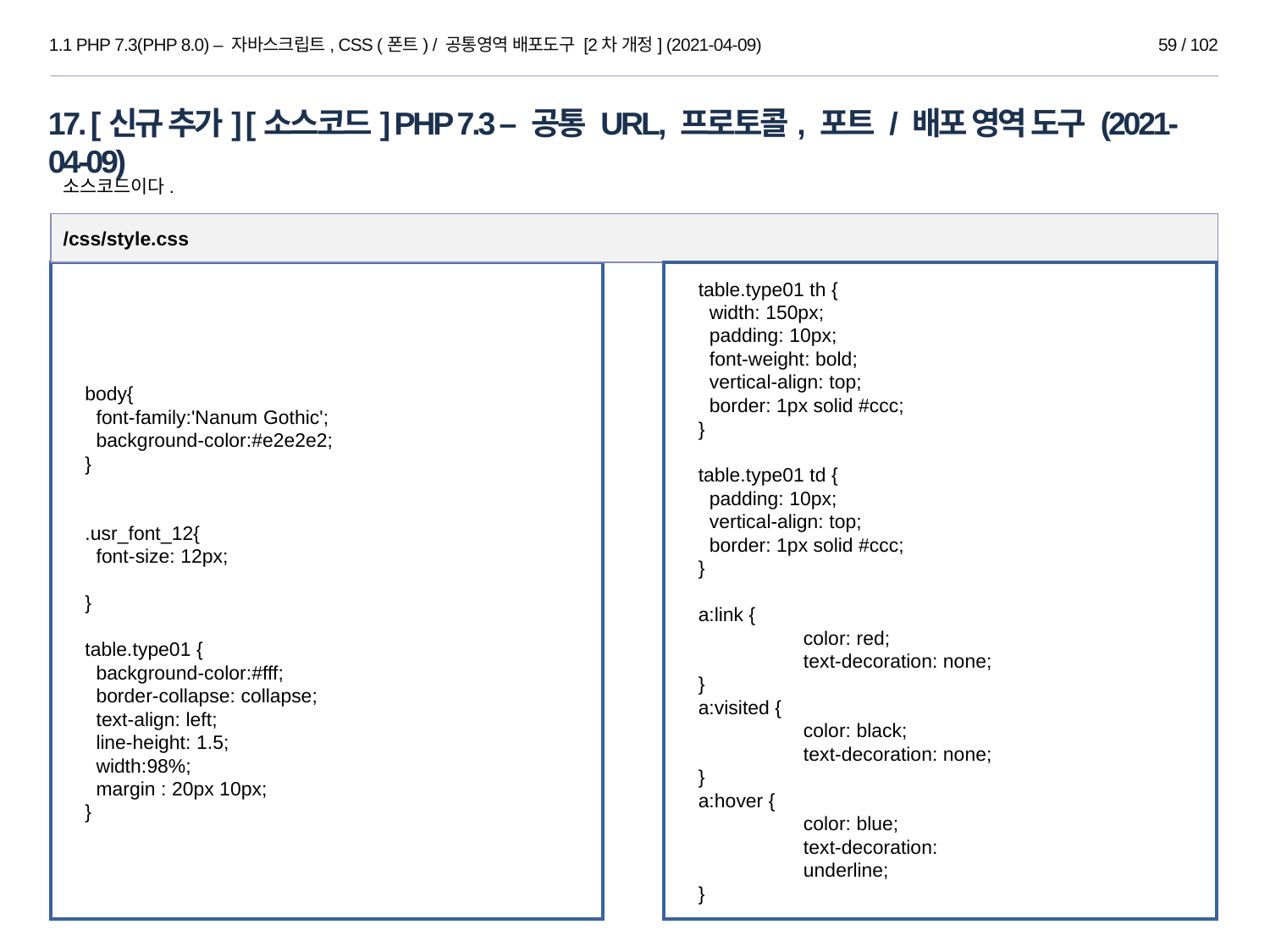

1.1 PHP 7.3(PHP 8.0) – 자바스크립트, CSS (폰트) / 공통영역 배포도구 [2차 개정] (2021-04-09)
59 / 102

17. [신규 추가] [소스코드] PHP 7.3 – 공통 URL, 프로토콜, 포트 / 배포 영역 도구 (2021-04-09)
소스코드이다.
/css/style.css
    table.type01 th {
      width: 150px;
      padding: 10px;
      font-weight: bold;
      vertical-align: top;
      border: 1px solid #ccc;
    }

    table.type01 td {
      padding: 10px;
      vertical-align: top;
      border: 1px solid #ccc;
    }

    a:link {
	color: red;
	text-decoration: none;
    }
    a:visited {
	color: black;
	text-decoration: none;
    }
    a:hover {
	color: blue;
	text-decoration:
	underline;
    }

    body{
      font-family:'Nanum Gothic';
      background-color:#e2e2e2;
    }

    .usr_font_12{
      font-size: 12px;

    }

    table.type01 {
      background-color:#fff;
      border-collapse: collapse;
      text-align: left;
      line-height: 1.5;
      width:98%;
      margin : 20px 10px;
    }